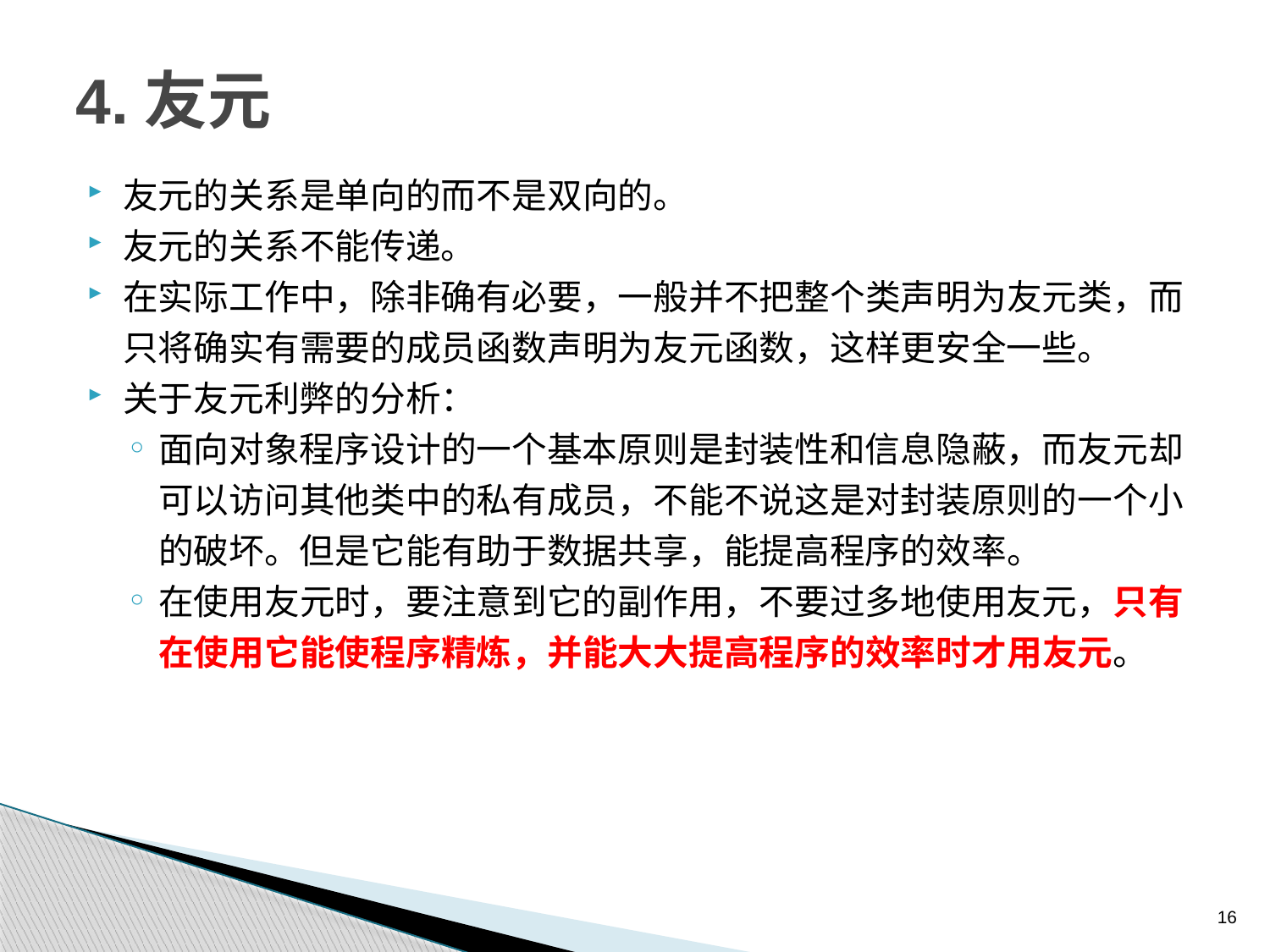

# 4.友元
友元的关系是单向的而不是双向的。
友元的关系不能传递。
在实际工作中，除非确有必要，一般并不把整个类声明为友元类，而只将确实有需要的成员函数声明为友元函数，这样更安全一些。
关于友元利弊的分析：
面向对象程序设计的一个基本原则是封装性和信息隐蔽，而友元却可以访问其他类中的私有成员，不能不说这是对封装原则的一个小的破坏。但是它能有助于数据共享，能提高程序的效率。
在使用友元时，要注意到它的副作用，不要过多地使用友元，只有在使用它能使程序精炼，并能大大提高程序的效率时才用友元。

16